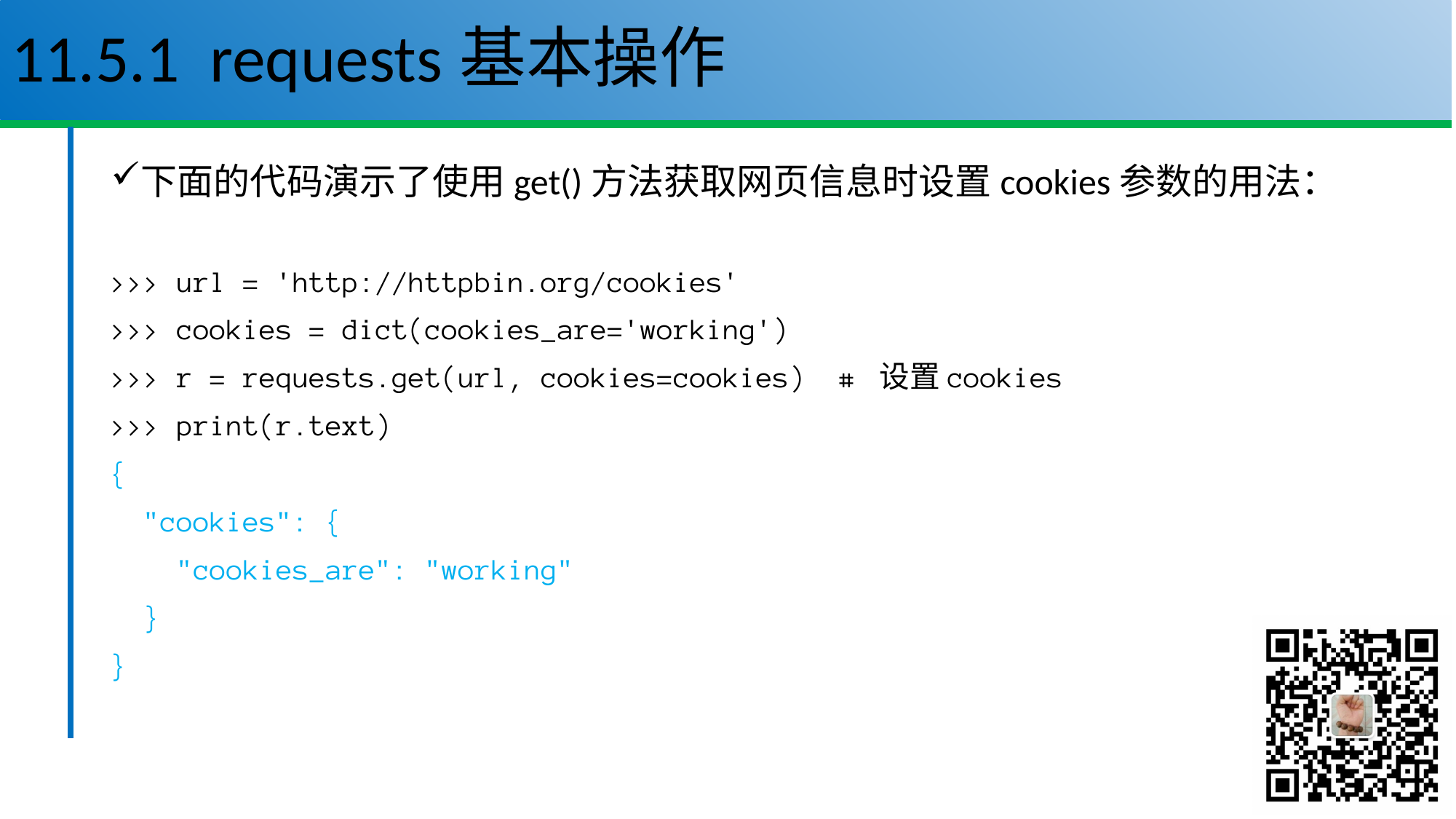

# 11.5.1  requests基本操作
下面的代码演示了使用get()方法获取网页信息时设置cookies参数的用法：

>>> url = 'http://httpbin.org/cookies'
>>> cookies = dict(cookies_are='working')
>>> r = requests.get(url, cookies=cookies)  # 设置cookies
>>> print(r.text)
{
  "cookies": {
    "cookies_are": "working"
  }
}
62